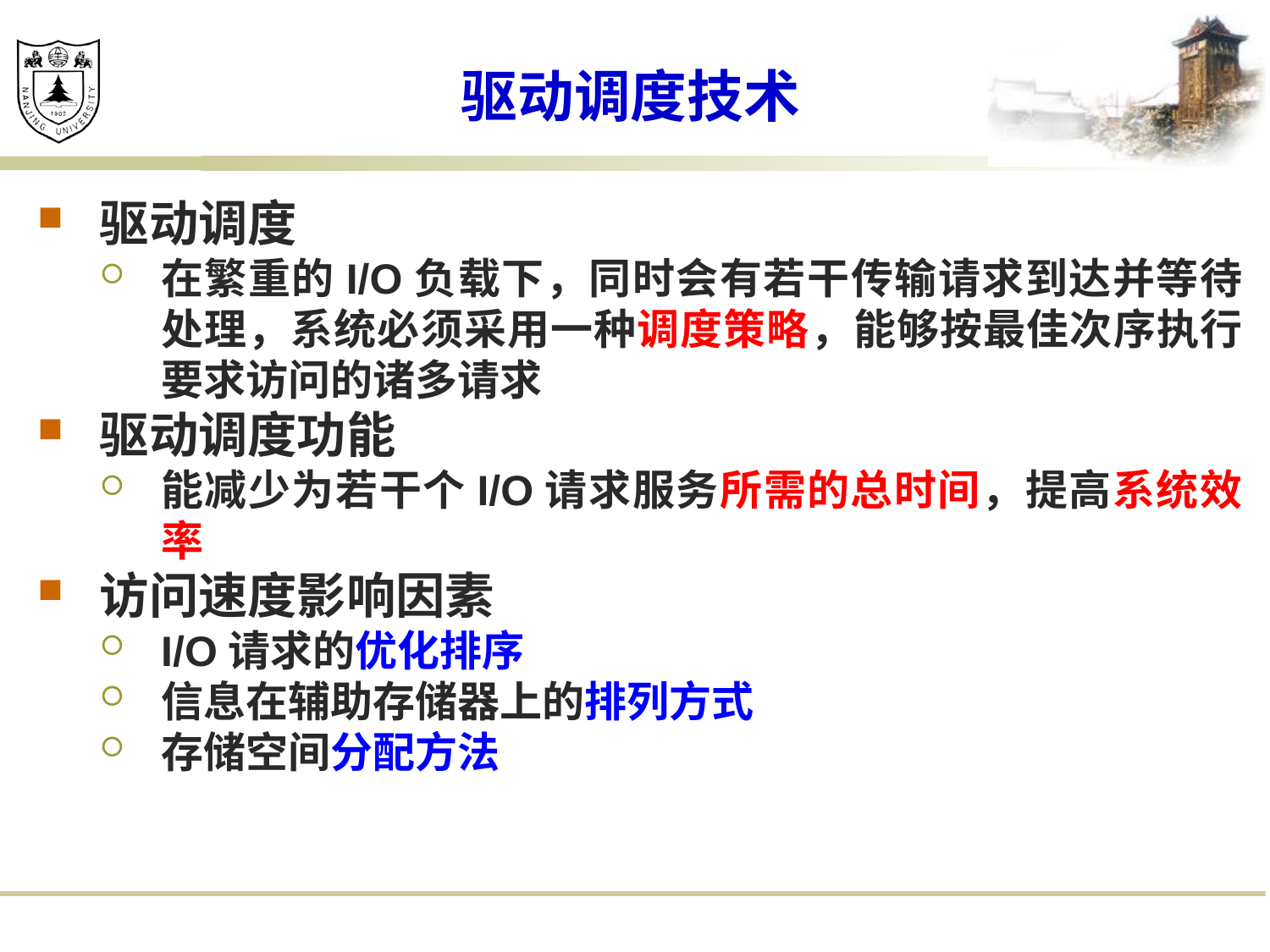

# 驱动调度技术
驱动调度
在繁重的I/O负载下，同时会有若干传输请求到达并等待处理，系统必须采用一种调度策略，能够按最佳次序执行要求访问的诸多请求
驱动调度功能
能减少为若干个I/O请求服务所需的总时间，提高系统效率
访问速度影响因素
I/O请求的优化排序
信息在辅助存储器上的排列方式
存储空间分配方法

47